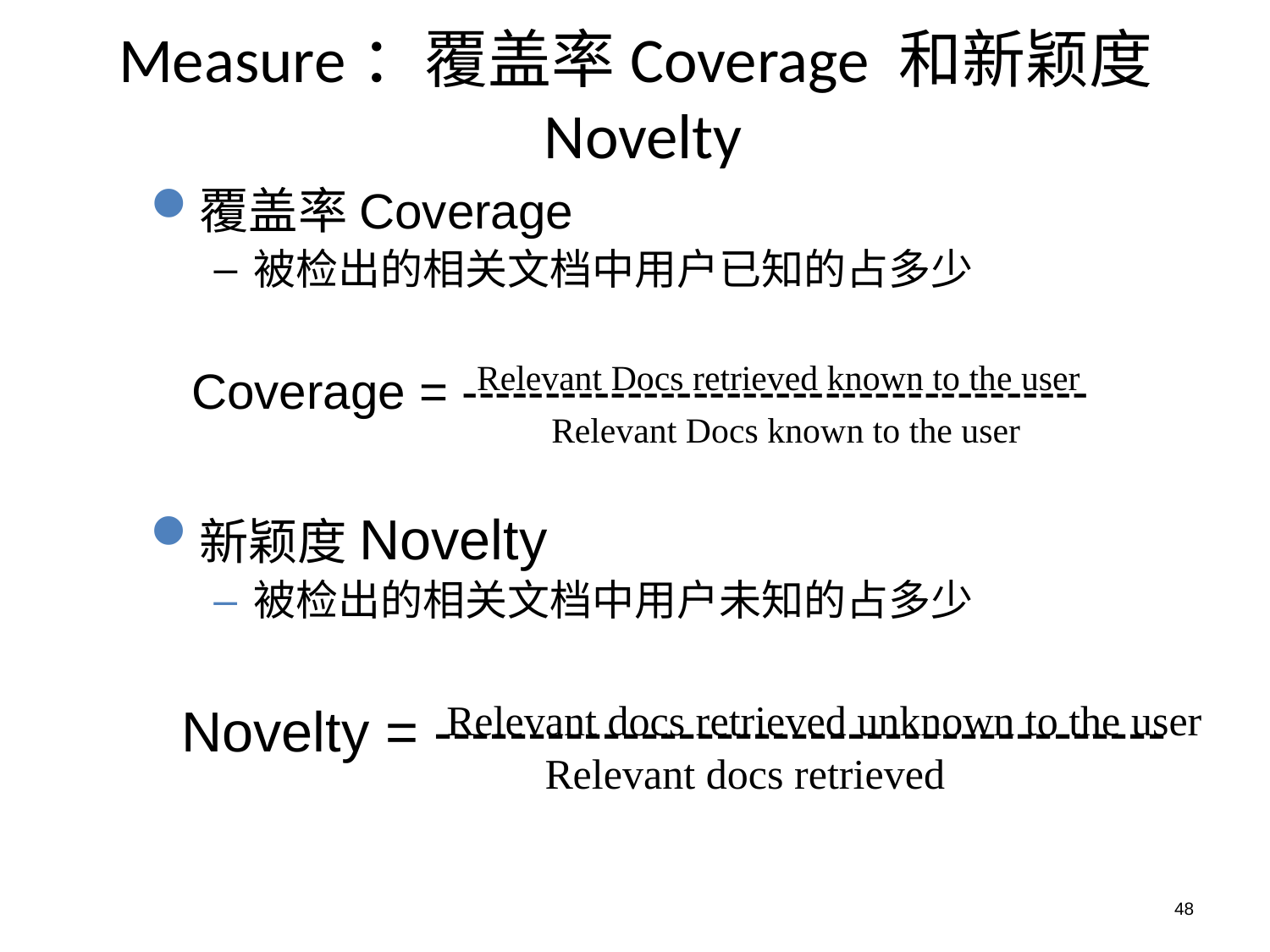

# Measure：覆盖率Coverage 和新颖度Novelty
覆盖率Coverage
被检出的相关文档中用户已知的占多少

   Coverage = --------------------------------------

Relevant Docs retrieved known to the user
Relevant Docs known to the user
新颖度Novelty
被检出的相关文档中用户未知的占多少

  Novelty = ---------------------------------------
Relevant docs retrieved unknown to the user
Relevant docs retrieved
48